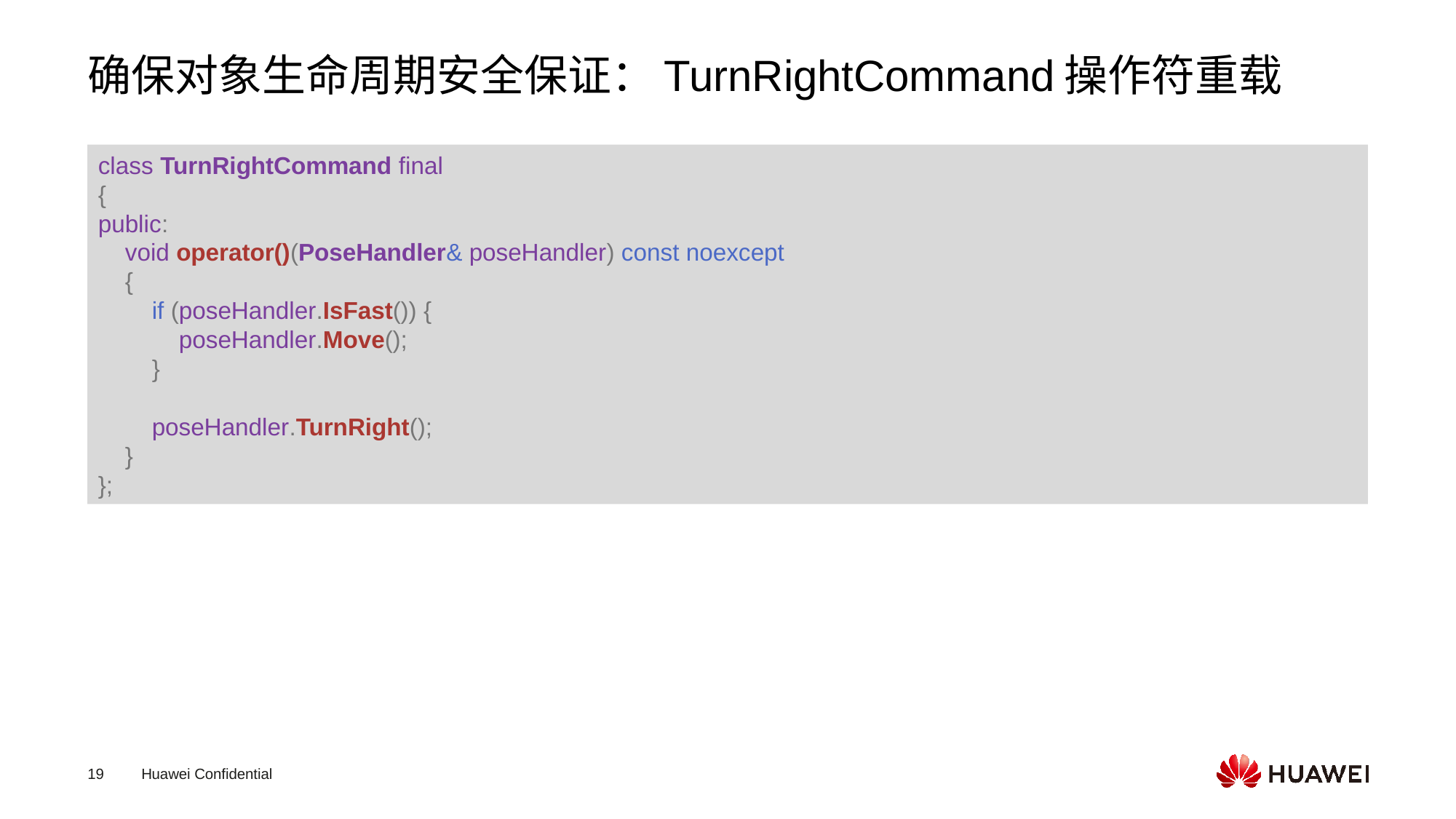

# 确保对象生命周期安全保证：TurnRightCommand操作符重载
class TurnRightCommand final
{
public:
    void operator()(PoseHandler& poseHandler) const noexcept
    {
        if (poseHandler.IsFast()) {
            poseHandler.Move();
        }
        poseHandler.TurnRight();
    }
};